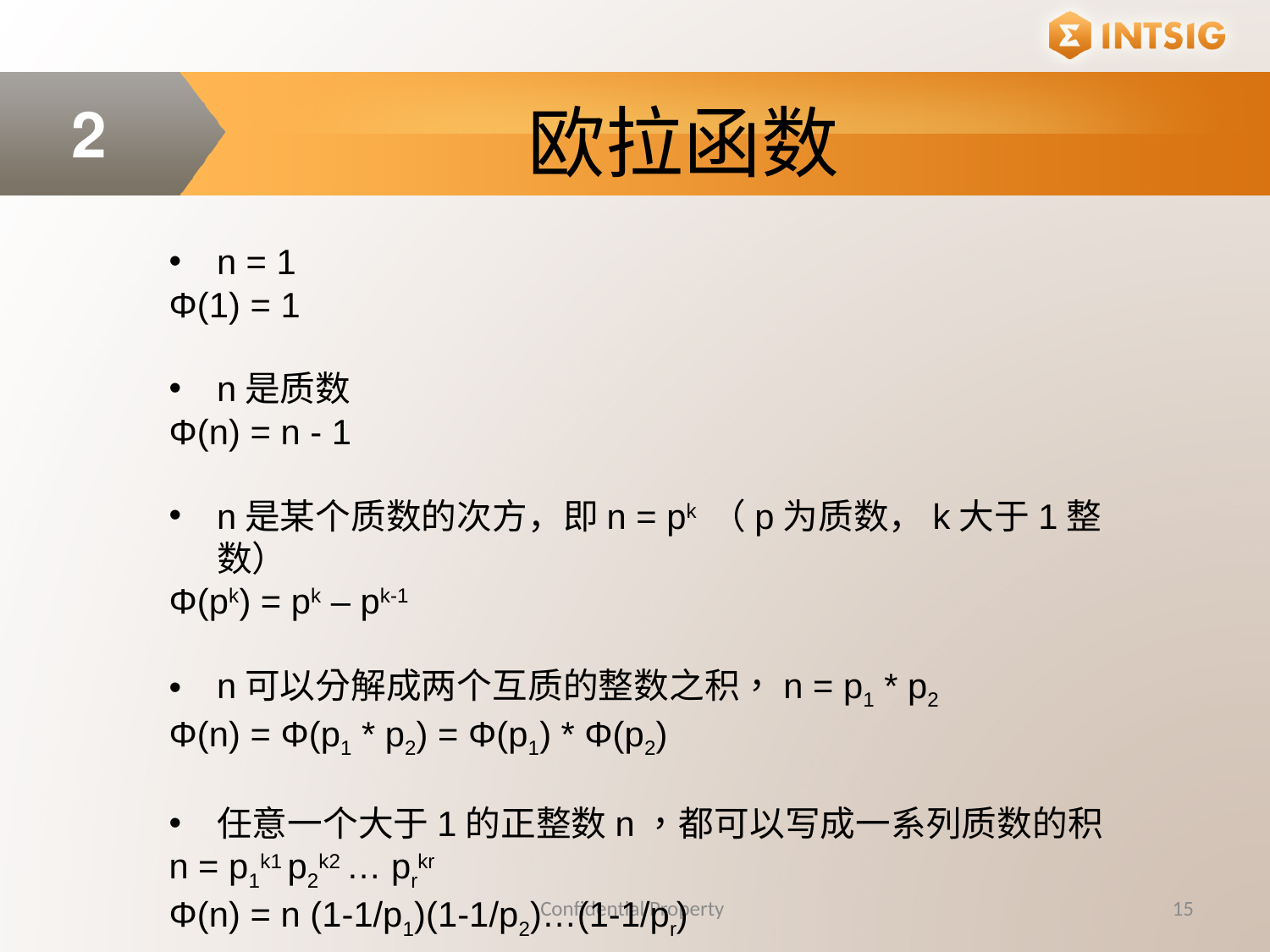

欧拉函数
2
n = 1
Φ(1) = 1

n是质数
Φ(n) = n - 1

n是某个质数的次方，即n = pk （p为质数，k大于1整数）
Φ(pk) = pk – pk-1

n可以分解成两个互质的整数之积，n = p1 * p2
Φ(n) = Φ(p1 * p2) = Φ(p1) * Φ(p2)

任意一个大于1的正整数n，都可以写成一系列质数的积
n = p1k1 p2k2 … prkr
Φ(n) = n (1-1/p1)(1-1/p2)…(1-1/pr)

Confidential Property
15